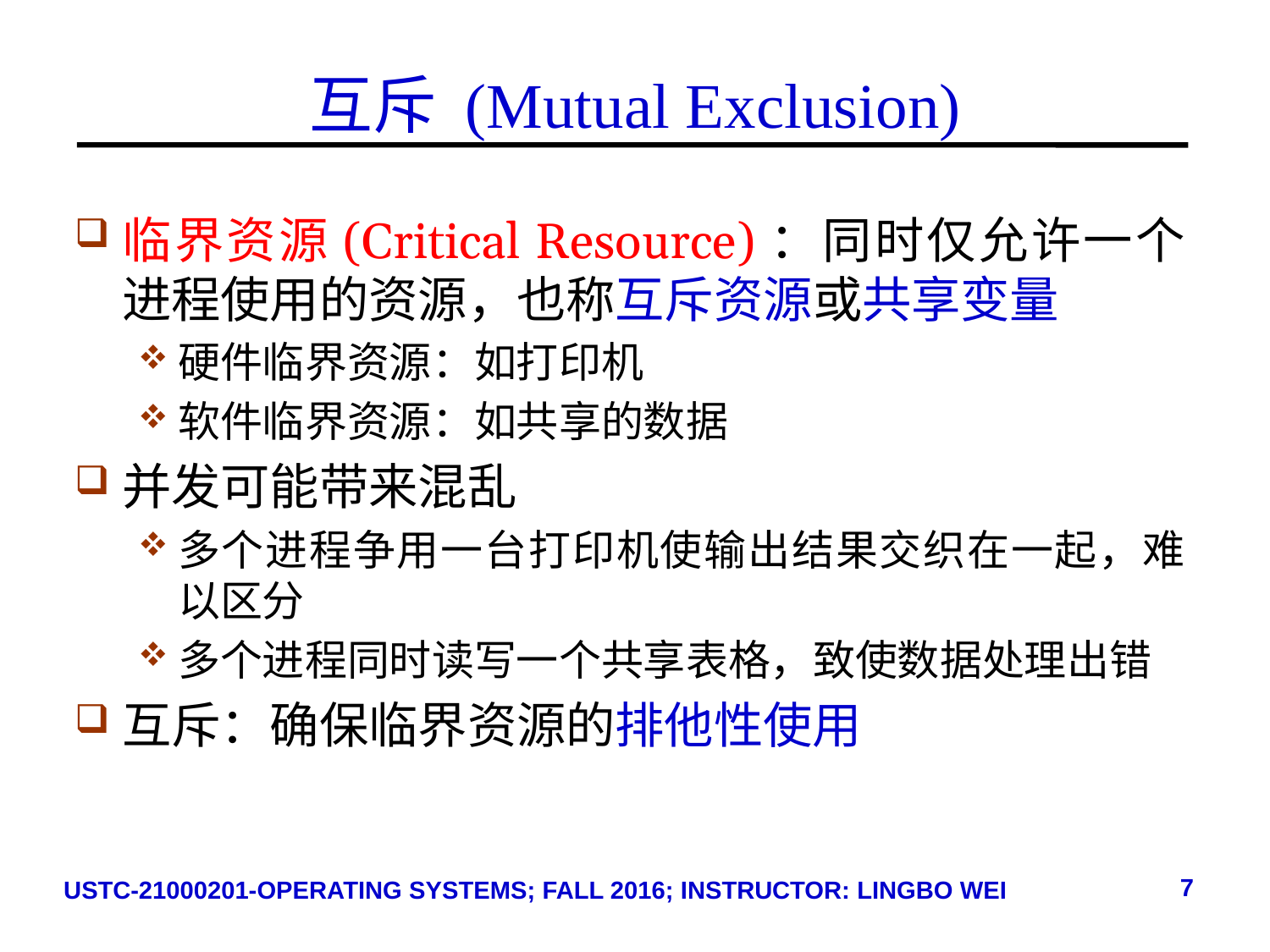

# 互斥 (Mutual Exclusion)
临界资源(Critical Resource)：同时仅允许一个进程使用的资源，也称互斥资源或共享变量
硬件临界资源：如打印机
软件临界资源：如共享的数据
并发可能带来混乱
多个进程争用一台打印机使输出结果交织在一起，难以区分
多个进程同时读写一个共享表格，致使数据处理出错
互斥：确保临界资源的排他性使用
7
USTC-21000201-OPERATING SYSTEMS; FALL 2016; INSTRUCTOR: LINGBO WEI